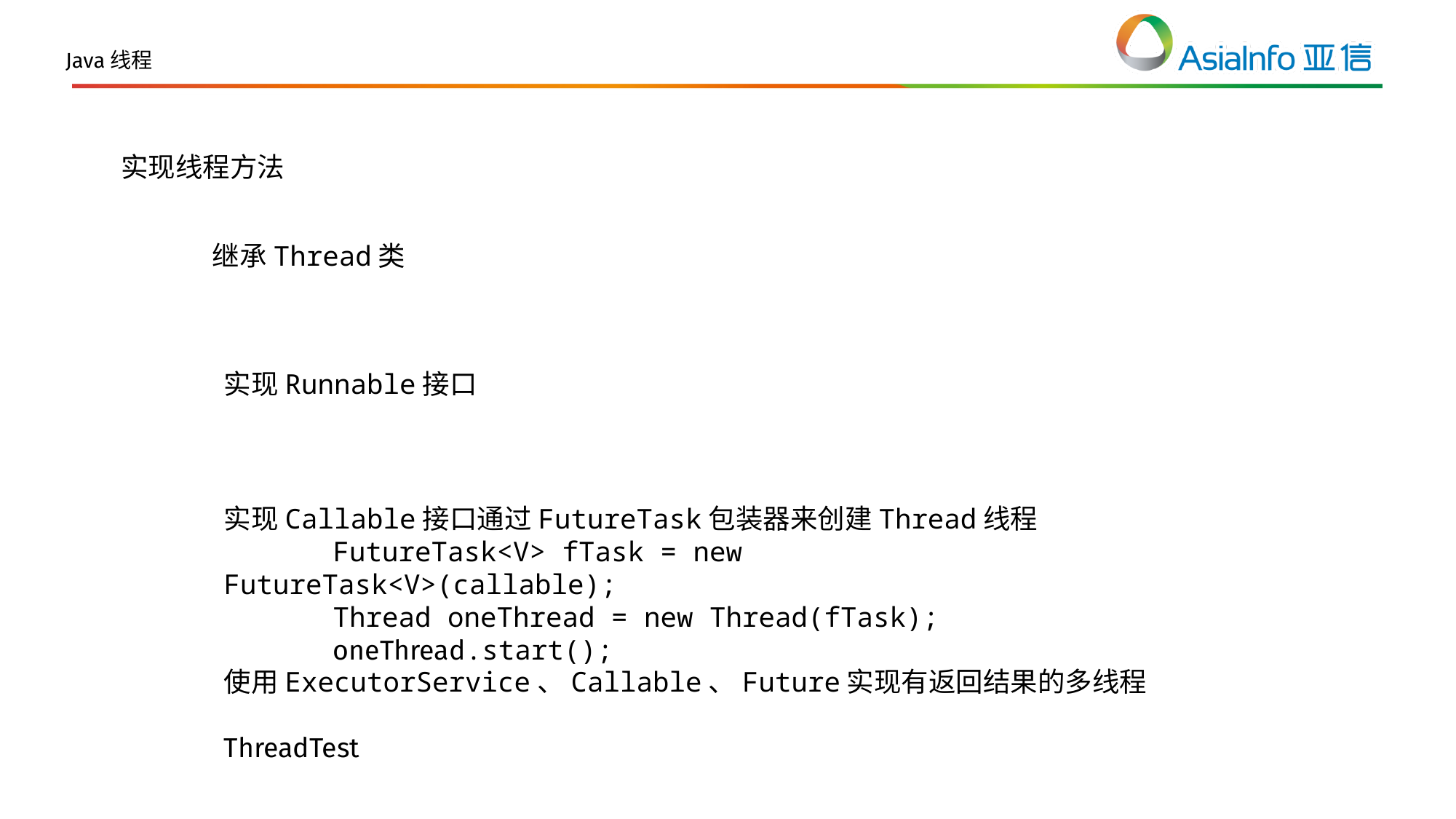

Java线程
实现线程方法
继承Thread类
实现Runnable接口
实现Callable接口通过FutureTask包装器来创建Thread线程
	FutureTask<V> fTask = new FutureTask<V>(callable);
	Thread oneThread = new Thread(fTask);
	oneThread.start();
使用ExecutorService、Callable、Future实现有返回结果的多线程

ThreadTest